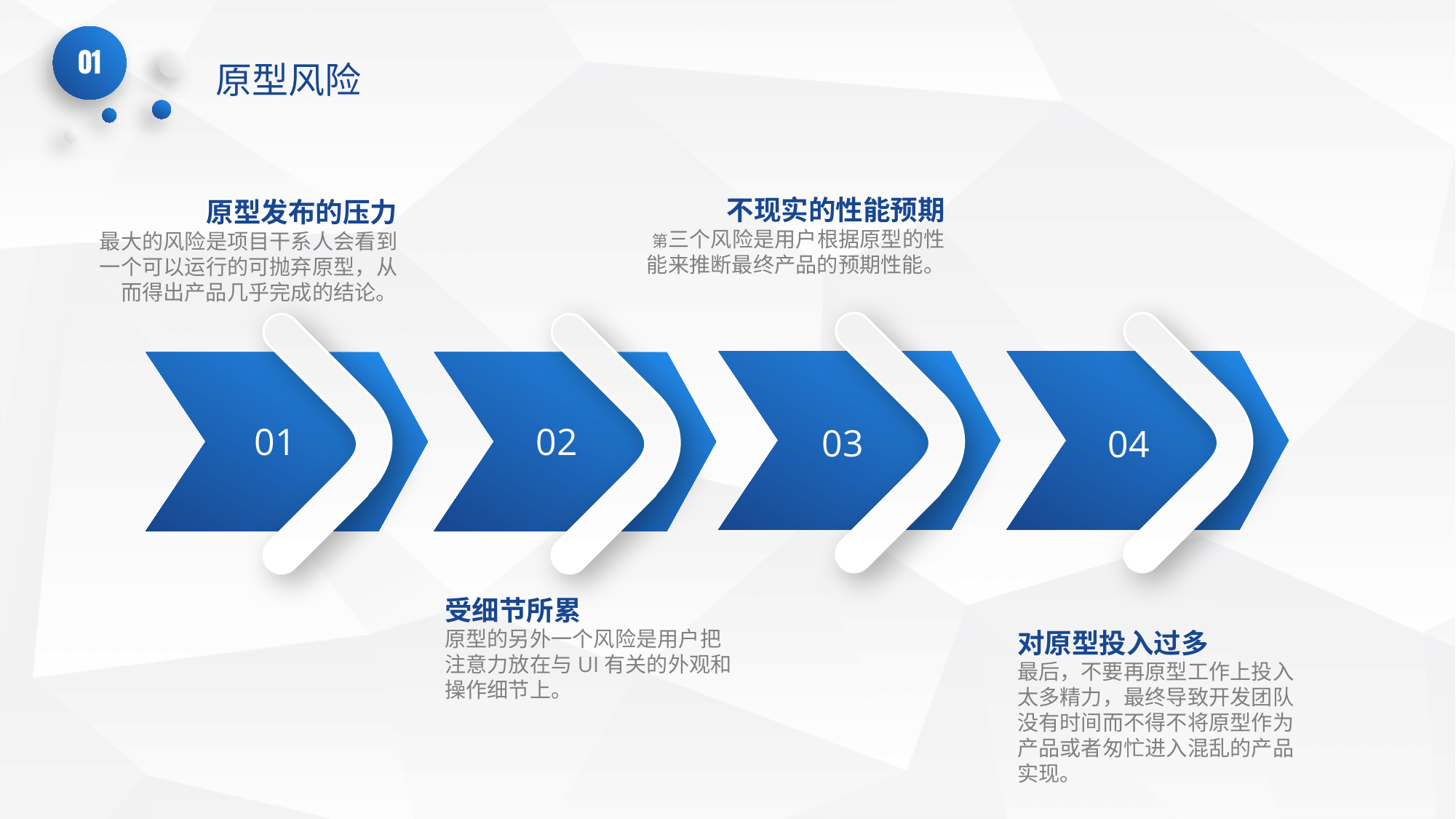

01

原型风险

不现实的性能预期
第三个风险是用户根据原型的性能来推断最终产品的预期性能。
原型发布的压力
最大的风险是项目干系人会看到一个可以运行的可抛弃原型，从而得出产品几乎完成的结论。

01
02
03
04
受细节所累
原型的另外一个风险是用户把注意力放在与UI有关的外观和操作细节上。
对原型投入过多
最后，不要再原型工作上投入太多精力，最终导致开发团队没有时间而不得不将原型作为产品或者匆忙进入混乱的产品实现。